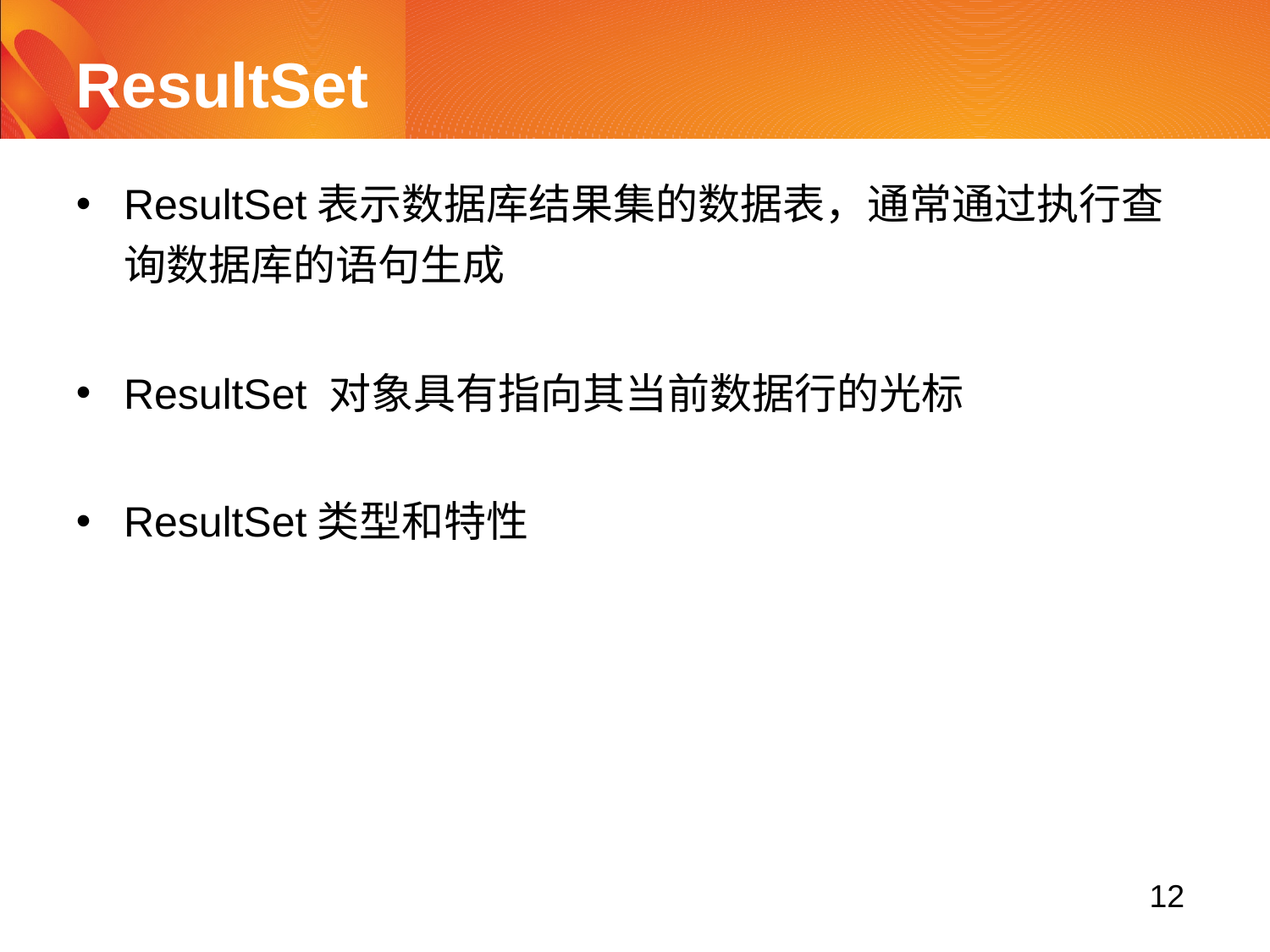

# ResultSet
ResultSet表示数据库结果集的数据表，通常通过执行查询数据库的语句生成

ResultSet 对象具有指向其当前数据行的光标

ResultSet类型和特性